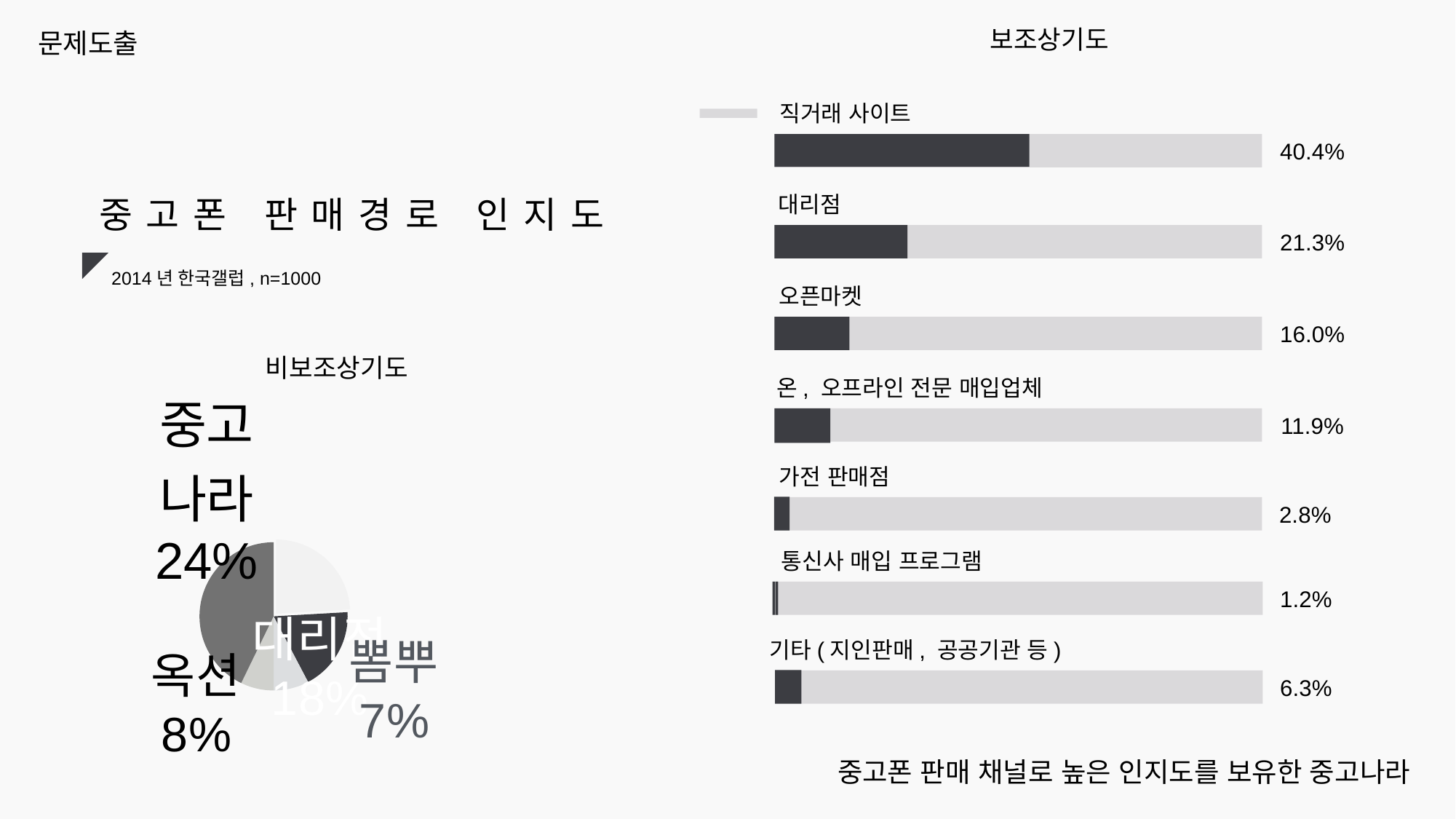

보조상기도
문제도출

직거래 사이트
40.4%

대리점
중고폰 판매경로 인지도
21.3%

2014년 한국갤럽, n=1000

오픈마켓
16.0%

### Chart

| Category | 폐휴대폰 |
|---|---|
| 중고나라 | 24.1 |
| 대리점 | 18.2 |
| 옥션 | 7.7 |
| 뽐뿌 | 7.2 |
| 모름 | 42.8 |
비보조상기도
온, 오프라인 전문 매입업체
11.9%

가전 판매점

2.8%

통신사 매입 프로그램
1.2%

기타(지인판매, 공공기관 등)

6.3%

중고폰 판매 채널로 높은 인지도를 보유한 중고나라